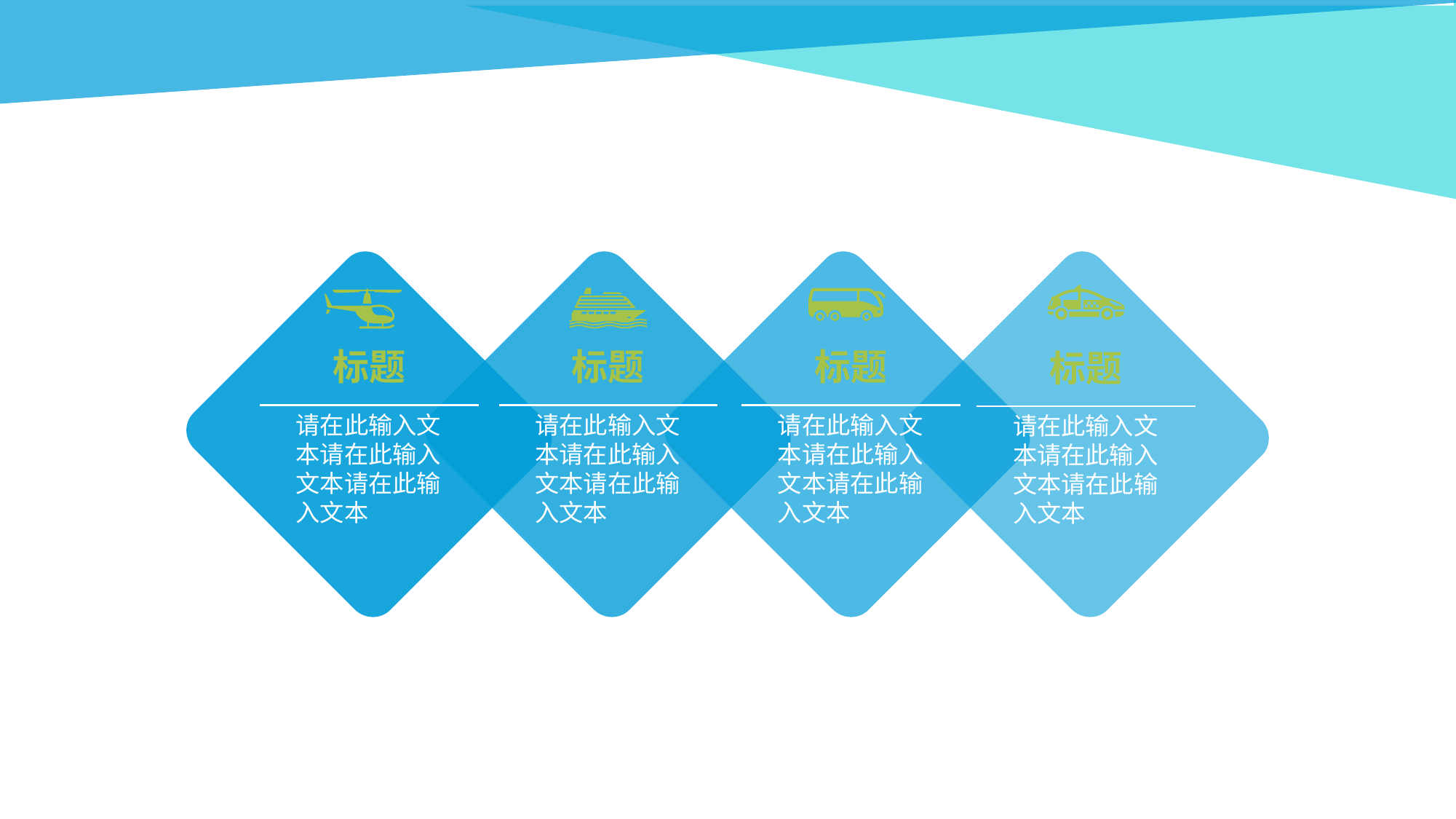

标题
标题
标题
标题
请在此输入文本请在此输入文本请在此输入文本
请在此输入文本请在此输入文本请在此输入文本
请在此输入文本请在此输入文本请在此输入文本
请在此输入文本请在此输入文本请在此输入文本